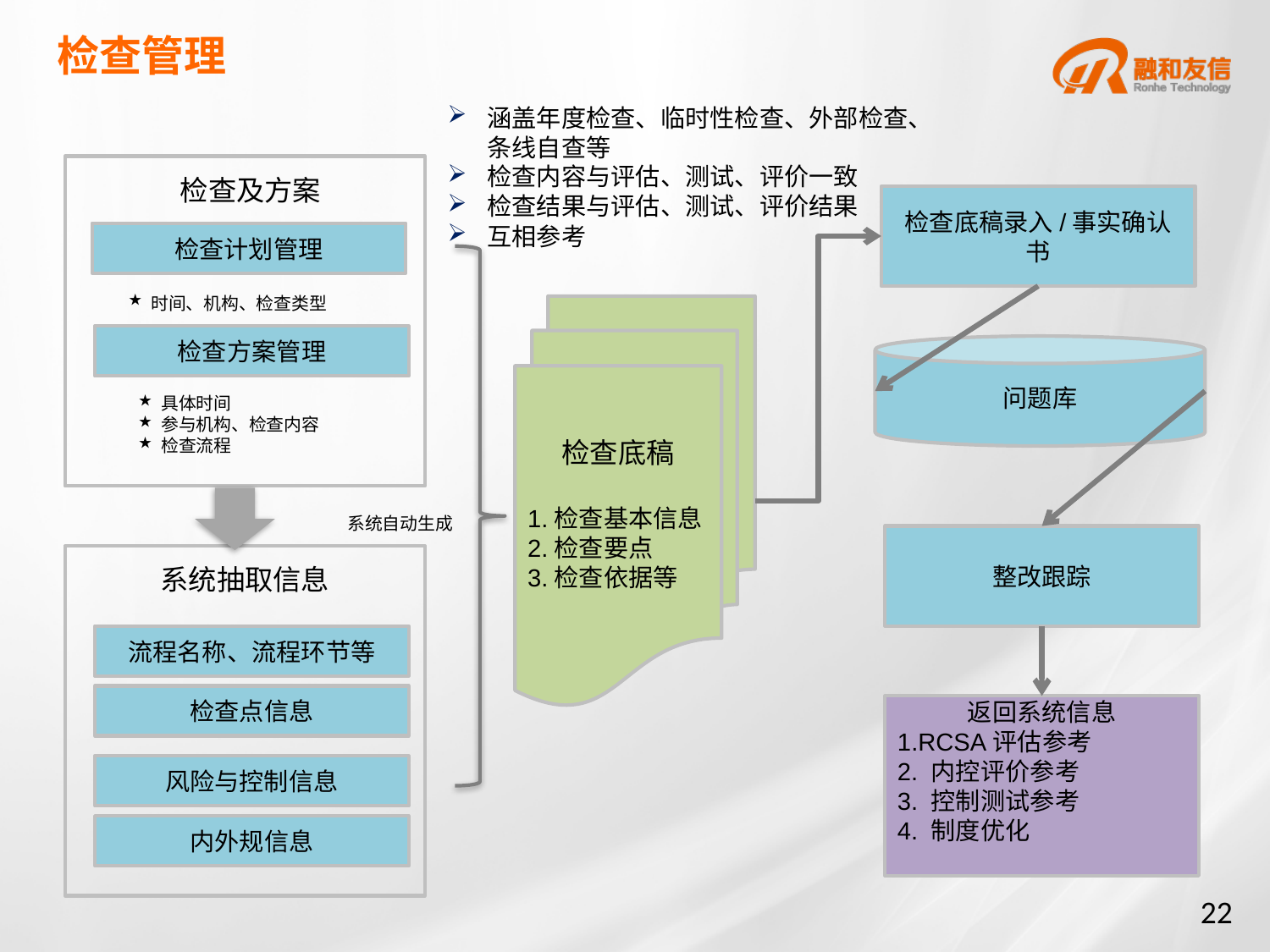

# 检查管理
涵盖年度检查、临时性检查、外部检查、条线自查等
检查内容与评估、测试、评价一致
检查结果与评估、测试、评价结果
互相参考

检查及方案
检查底稿录入/事实确认书
检查计划管理

时间、机构、检查类型
检查底稿

1.检查基本信息
2.检查要点
3.检查依据等

检查方案管理
问题库
具体时间
参与机构、检查内容
检查流程

系统自动生成
整改跟踪

系统抽取信息
流程名称、流程环节等
检查点信息
返回系统信息
1.RCSA评估参考
2. 内控评价参考
3. 控制测试参考
4. 制度优化

风险与控制信息
内外规信息
22